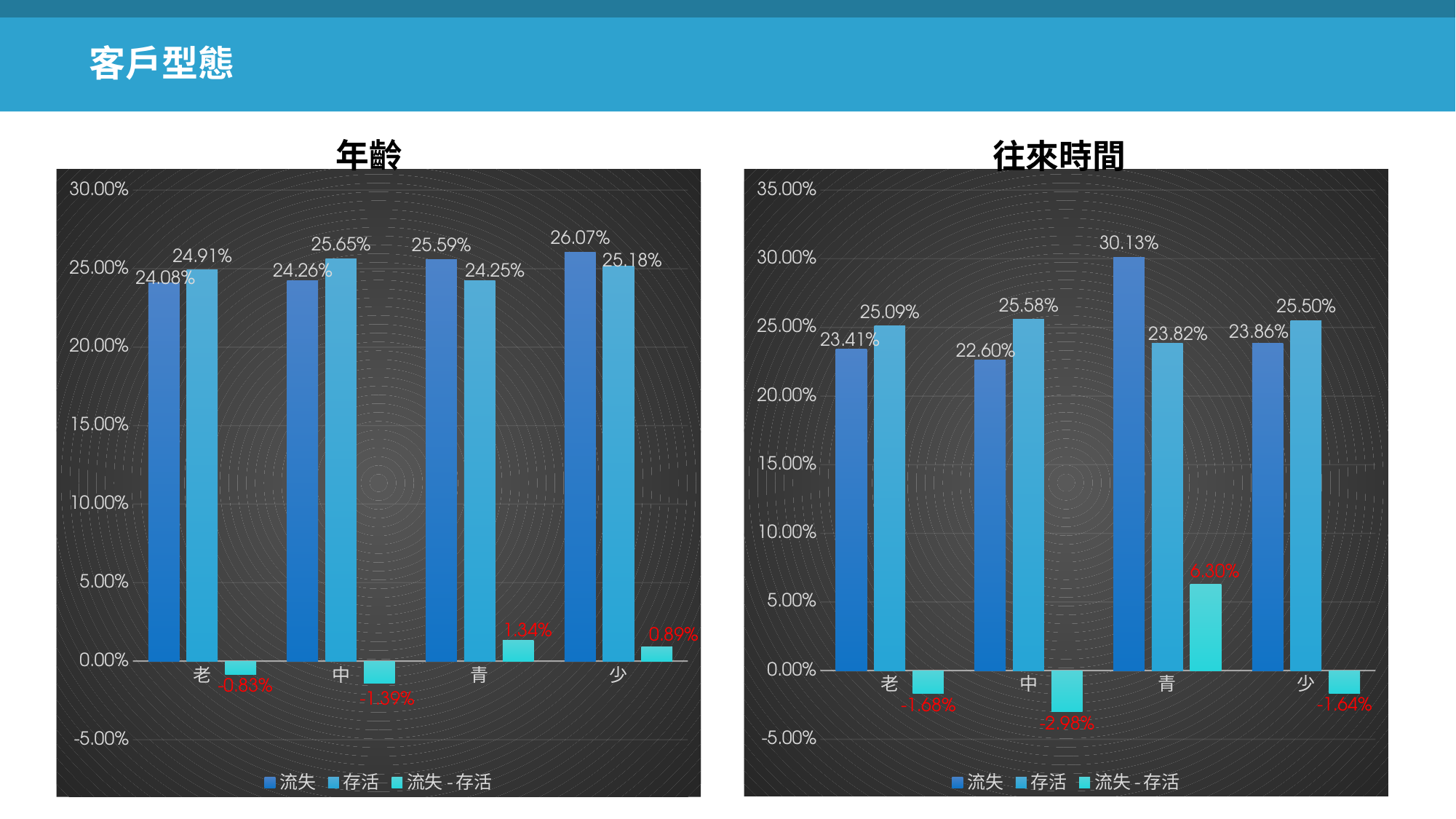

客戶型態
年齡
往來時間

### Chart

| Category | 流失 | 存活 | 流失-存活 |
|---|---|---|---|
| 老 | 0.2408 | 0.2491 | -0.008300000000000002 |
| 中 | 0.2426 | 0.2565 | -0.013899999999999996 |
| 青 | 0.2559 | 0.2425 | 0.013400000000000023 |
| 少 | 0.2607 | 0.2518 | 0.008899999999999963 |

### Chart

| Category | 流失 | 存活 | 流失-存活 |
|---|---|---|---|
| 老 | 0.23414454277286137 | 0.2509387513798375 | -0.01679420860697614 |
| 中 | 0.22603244837758113 | 0.255825339128266 | -0.029792890750684864 |
| 青 | 0.30125368731563423 | 0.23824655560225577 | 0.06300713171337846 |
| 少 | 0.2385693215339233 | 0.2549893538896407 | -0.01642003235571743 |